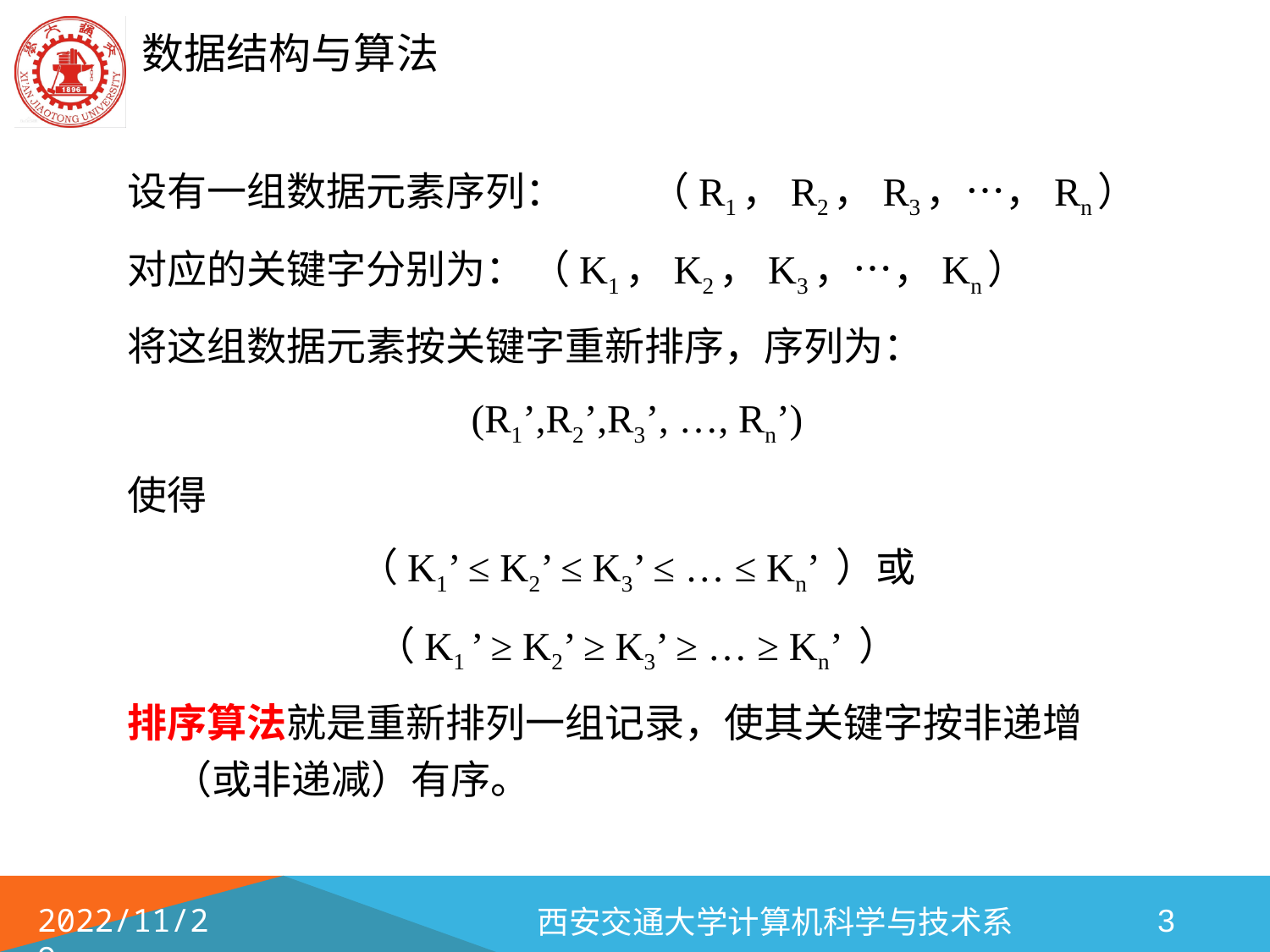

设有一组数据元素序列：	（R1，R2，R3，…，Rn）
对应的关键字分别为：	（K1，K2，K3，…，Kn）
将这组数据元素按关键字重新排序，序列为：
(R1’,R2’,R3’, …, Rn’)
使得
（K1’ ≤ K2’ ≤ K3’ ≤ … ≤ Kn’ ）或
（K1 ’ ≥ K2’ ≥ K3’ ≥ … ≥ Kn’ ）
排序算法就是重新排列一组记录，使其关键字按非递增（或非递减）有序。